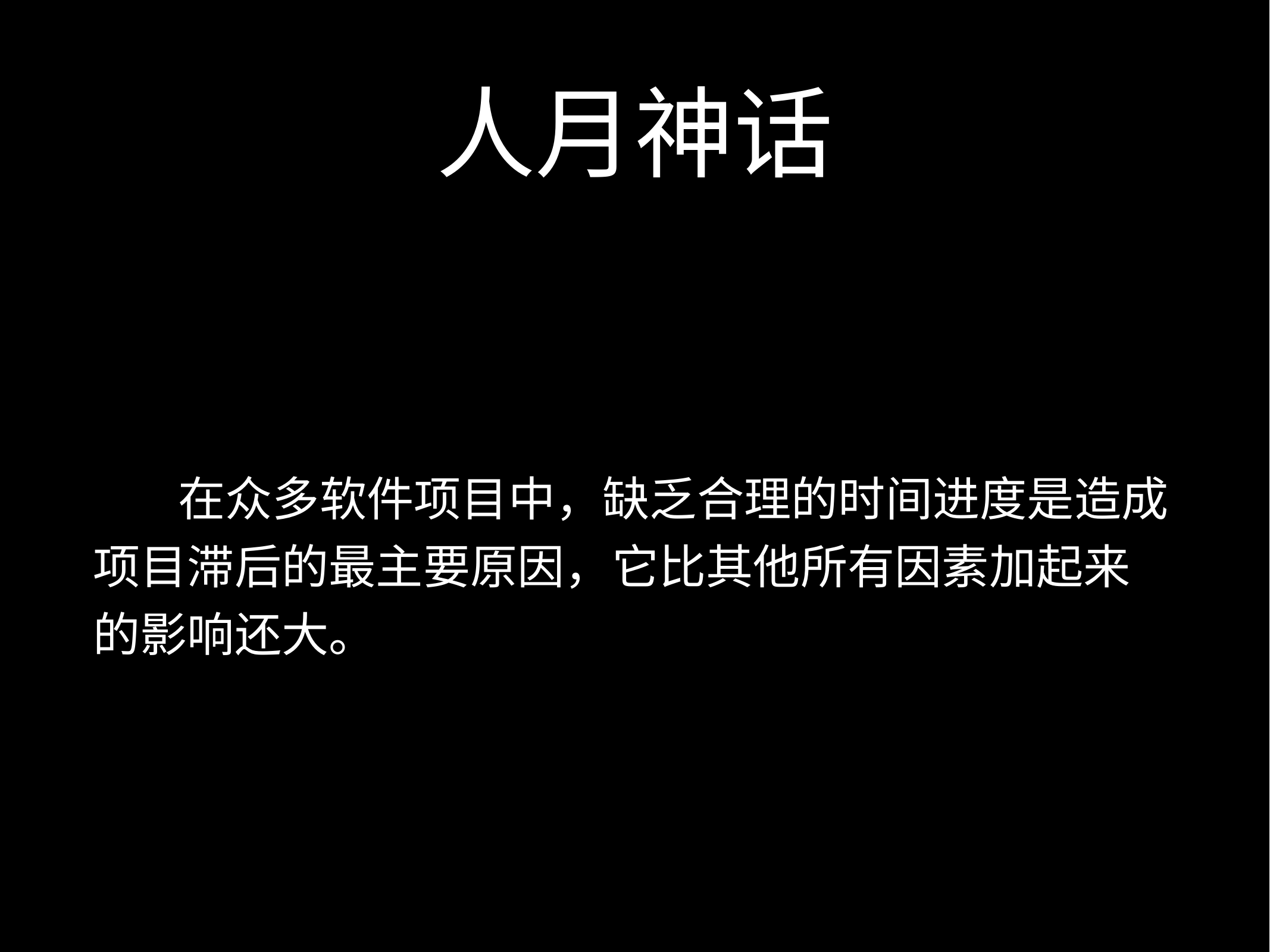

# 人月神话
       在众多软件项目中，缺乏合理的时间进度是造成项目滞后的最主要原因，它比其他所有因素加起来的影响还大。